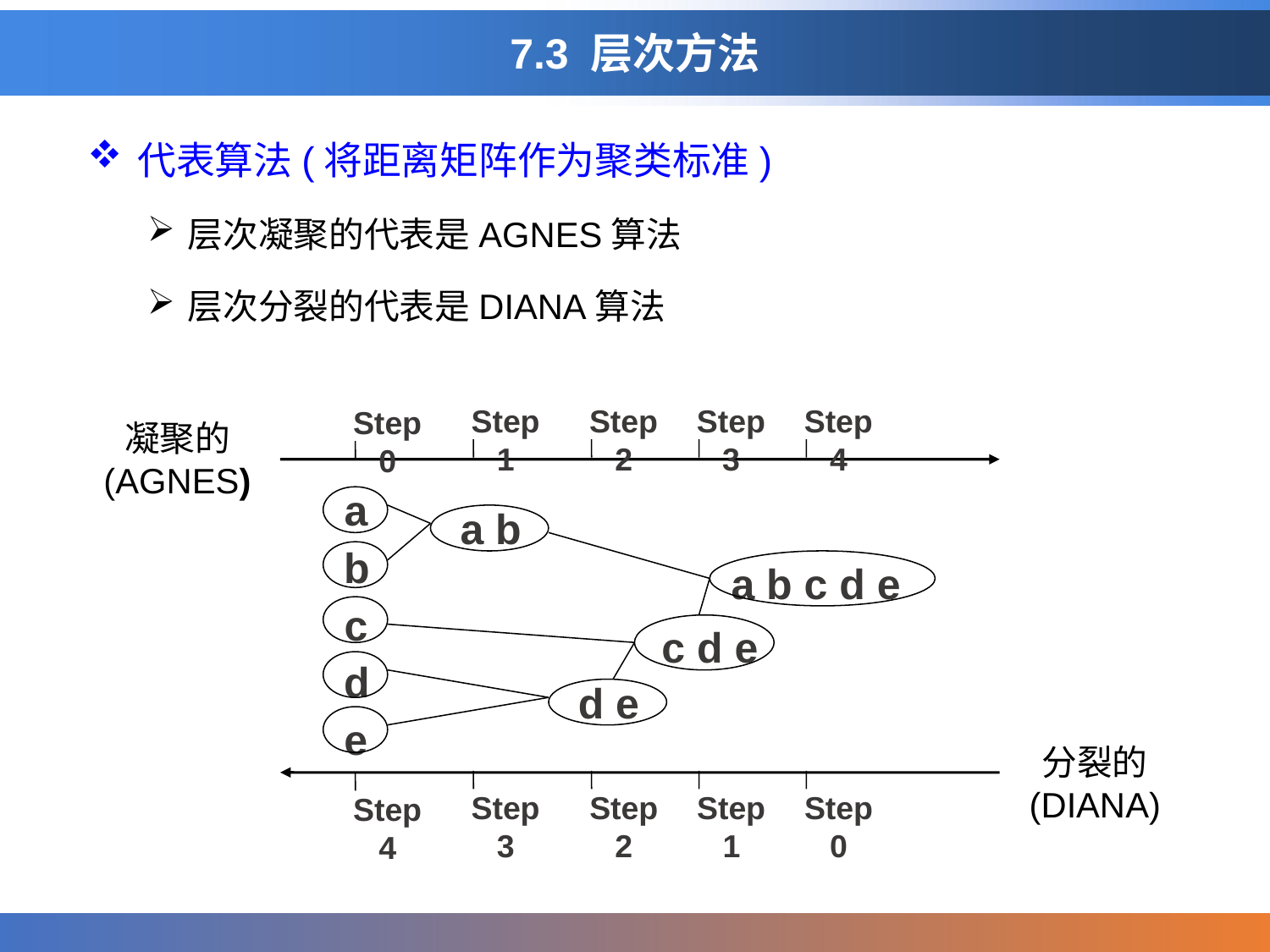

# 7.3 层次方法
代表算法(将距离矩阵作为聚类标准)
层次凝聚的代表是AGNES算法
层次分裂的代表是DIANA算法

Step 1

Step 2

Step 3

Step 4

Step 0

凝聚的
(AGNES)

a

a b

b

a b c d e

c

c d e

d

d e

e
分裂的
(DIANA)

Step 3
Step 2
Step 1
Step 0
Step 4